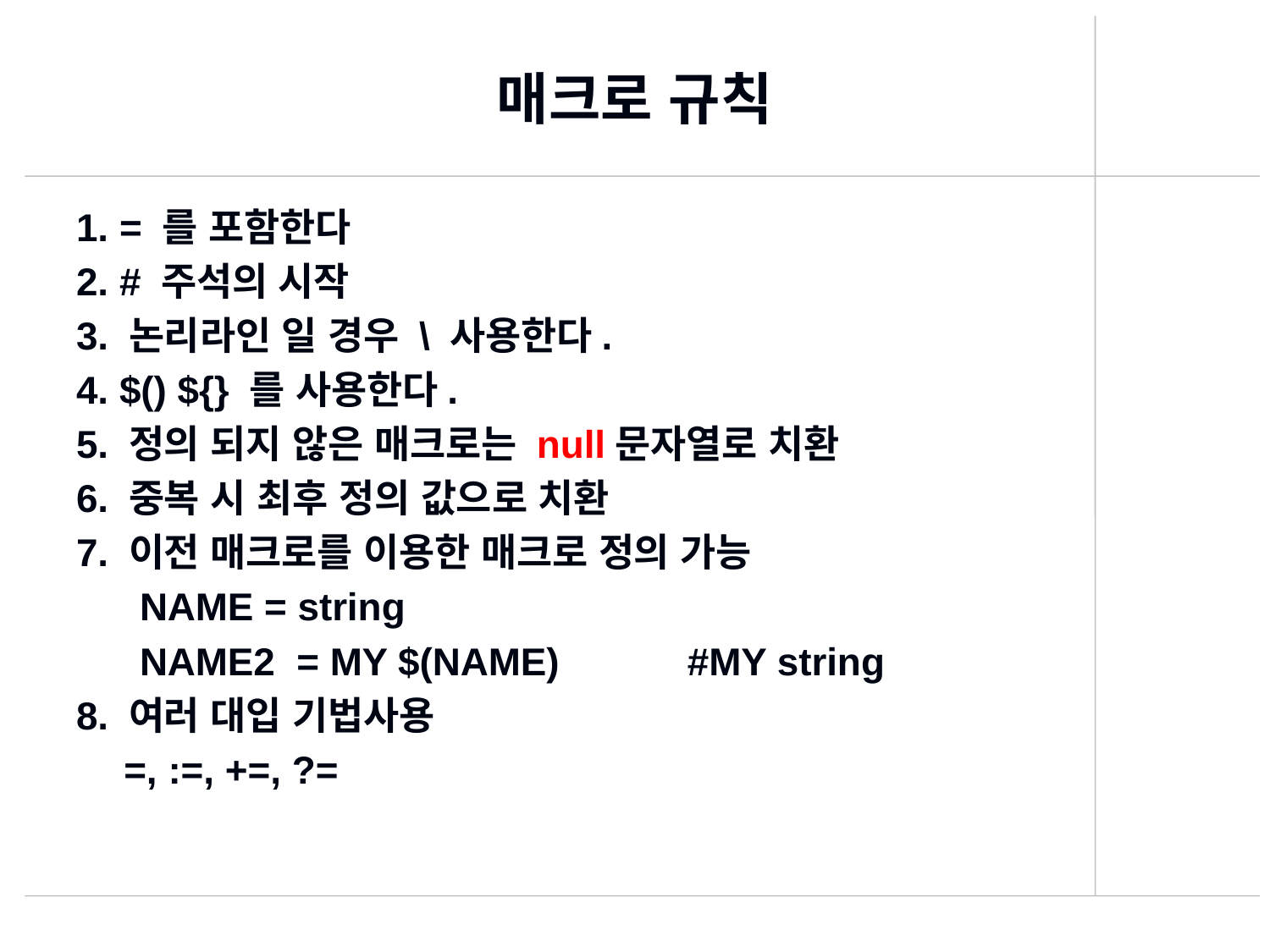

# 매크로 규칙
1. = 를 포함한다
2. # 주석의 시작
3. 논리라인 일 경우 \ 사용한다.
4. $() ${} 를 사용한다.
5. 정의 되지 않은 매크로는 null문자열로 치환
6. 중복 시 최후 정의 값으로 치환
7. 이전 매크로를 이용한 매크로 정의 가능
NAME = string
NAME2  = MY $(NAME) 	#MY string
8. 여러 대입 기법사용
	=, :=, +=, ?=
431